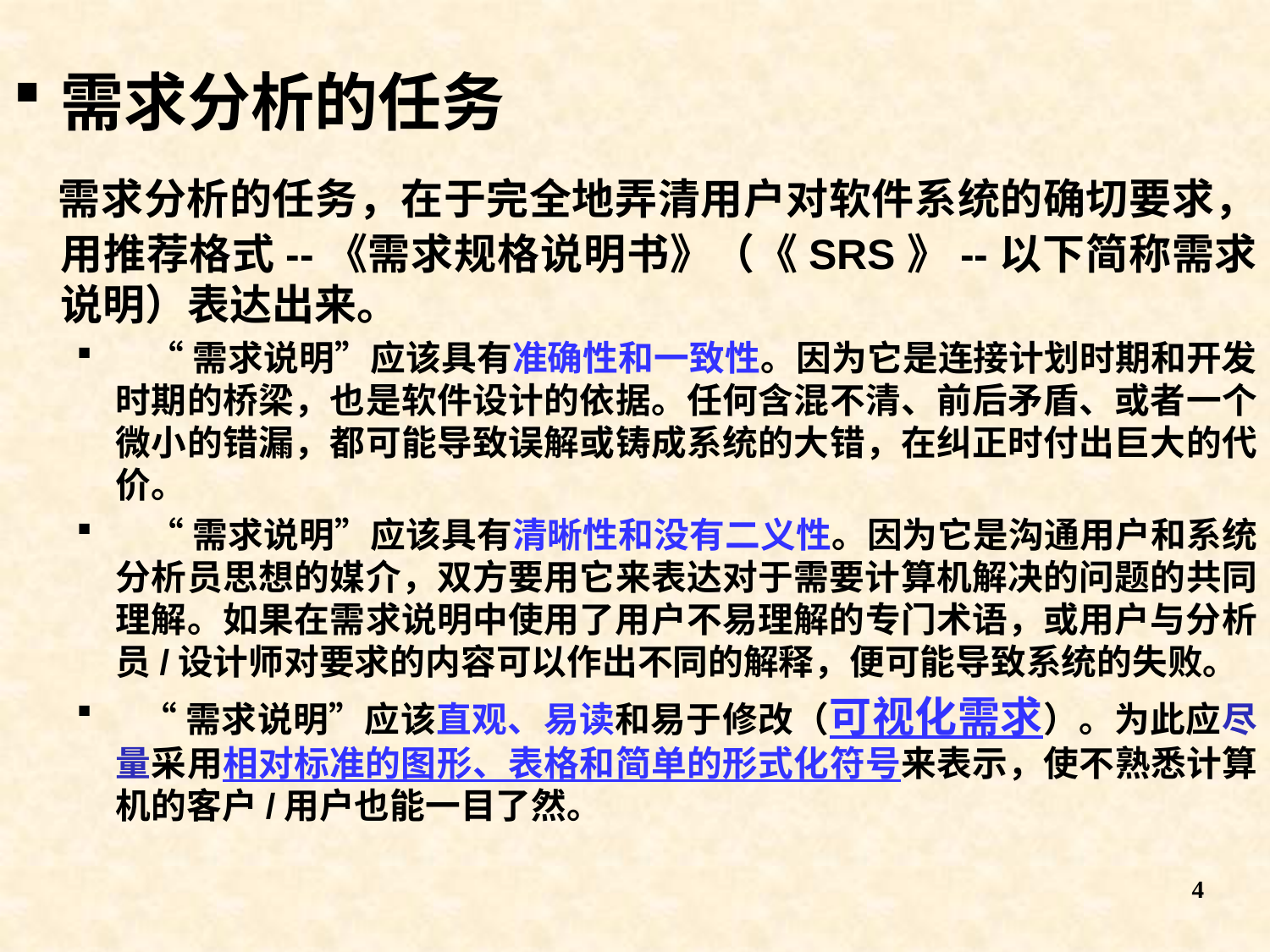

需求分析的任务
  需求分析的任务，在于完全地弄清用户对软件系统的确切要求，用推荐格式--《需求规格说明书》（《SRS》--以下简称需求说明）表达出来。
    “需求说明”应该具有准确性和一致性。因为它是连接计划时期和开发时期的桥梁，也是软件设计的依据。任何含混不清、前后矛盾、或者一个微小的错漏，都可能导致误解或铸成系统的大错，在纠正时付出巨大的代价。
    “需求说明”应该具有清晰性和没有二义性。因为它是沟通用户和系统分析员思想的媒介，双方要用它来表达对于需要计算机解决的问题的共同理解。如果在需求说明中使用了用户不易理解的专门术语，或用户与分析员/设计师对要求的内容可以作出不同的解释，便可能导致系统的失败。
   “需求说明”应该直观、易读和易于修改（可视化需求）。为此应尽量采用相对标准的图形、表格和简单的形式化符号来表示，使不熟悉计算机的客户/用户也能一目了然。
4